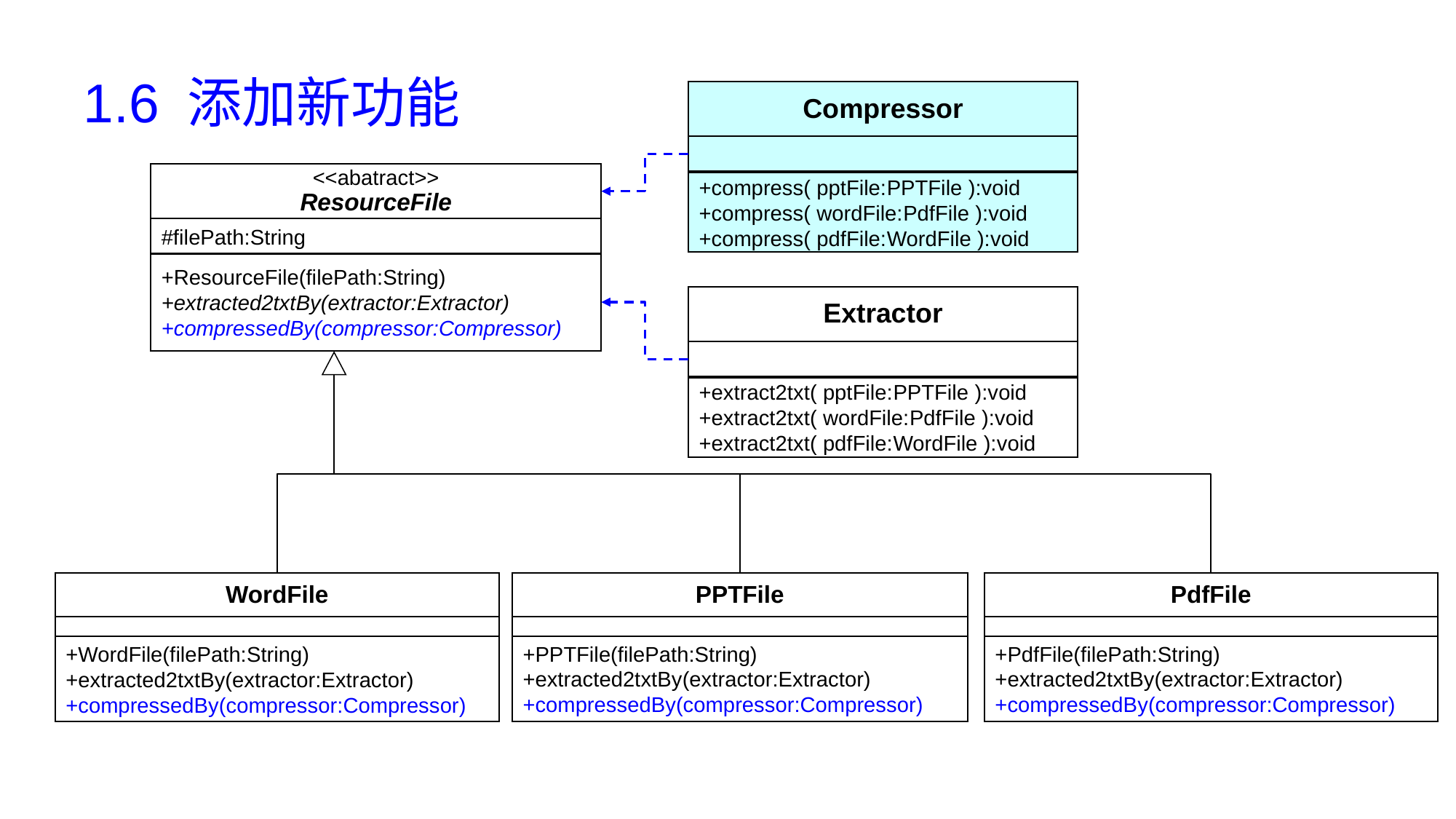

# 1.6 添加新功能
Compressor

+compress( pptFile:PPTFile ):void
+compress( wordFile:PdfFile ):void
+compress( pdfFile:WordFile ):void
<<abatract>>
ResourceFile
#filePath:String
+ResourceFile(filePath:String)
+extracted2txtBy(extractor:Extractor)
+compressedBy(compressor:Compressor)
Extractor

+extract2txt( pptFile:PPTFile ):void
+extract2txt( wordFile:PdfFile ):void
+extract2txt( pdfFile:WordFile ):void

WordFile

+WordFile(filePath:String)
+extracted2txtBy(extractor:Extractor)
+compressedBy(compressor:Compressor)
PPTFile

+PPTFile(filePath:String)
+extracted2txtBy(extractor:Extractor)
+compressedBy(compressor:Compressor)
PdfFile

+PdfFile(filePath:String)
+extracted2txtBy(extractor:Extractor)
+compressedBy(compressor:Compressor)
35